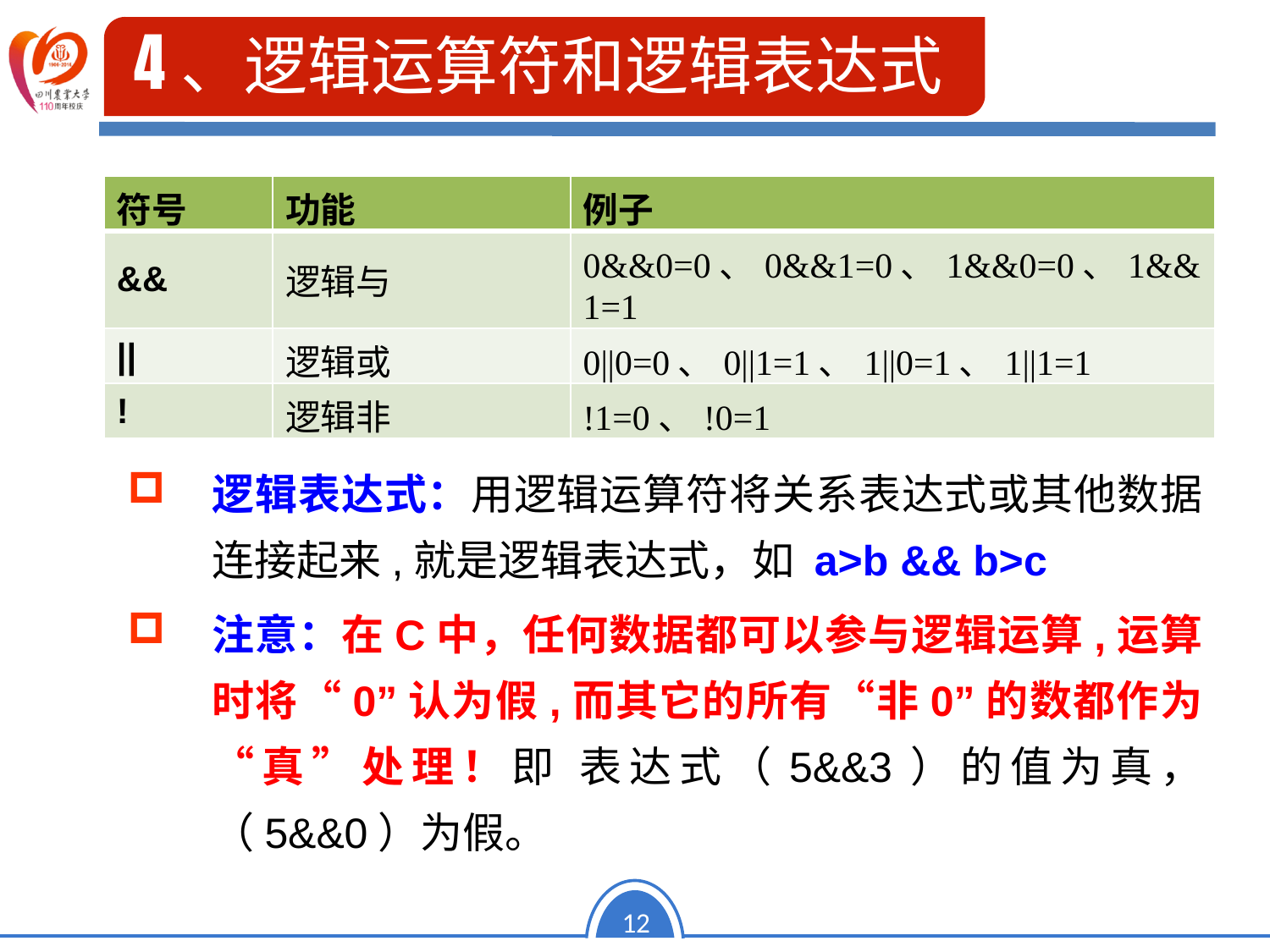

4、逻辑运算符和逻辑表达式
| 符号 | 功能 | 例子 |
| --- | --- | --- |
| && | 逻辑与 | 0&&0=0、0&&1=0、1&&0=0、1&&1=1 |
| || | 逻辑或 | 0||0=0、0||1=1、1||0=1、1||1=1 |
| ! | 逻辑非 | !1=0、!0=1 |
逻辑表达式：用逻辑运算符将关系表达式或其他数据连接起来,就是逻辑表达式，如 a>b && b>c
注意：在C中，任何数据都可以参与逻辑运算,运算时将“0”认为假,而其它的所有“非0”的数都作为“真”处理！即 表达式（5&&3）的值为真，（5&&0）为假。